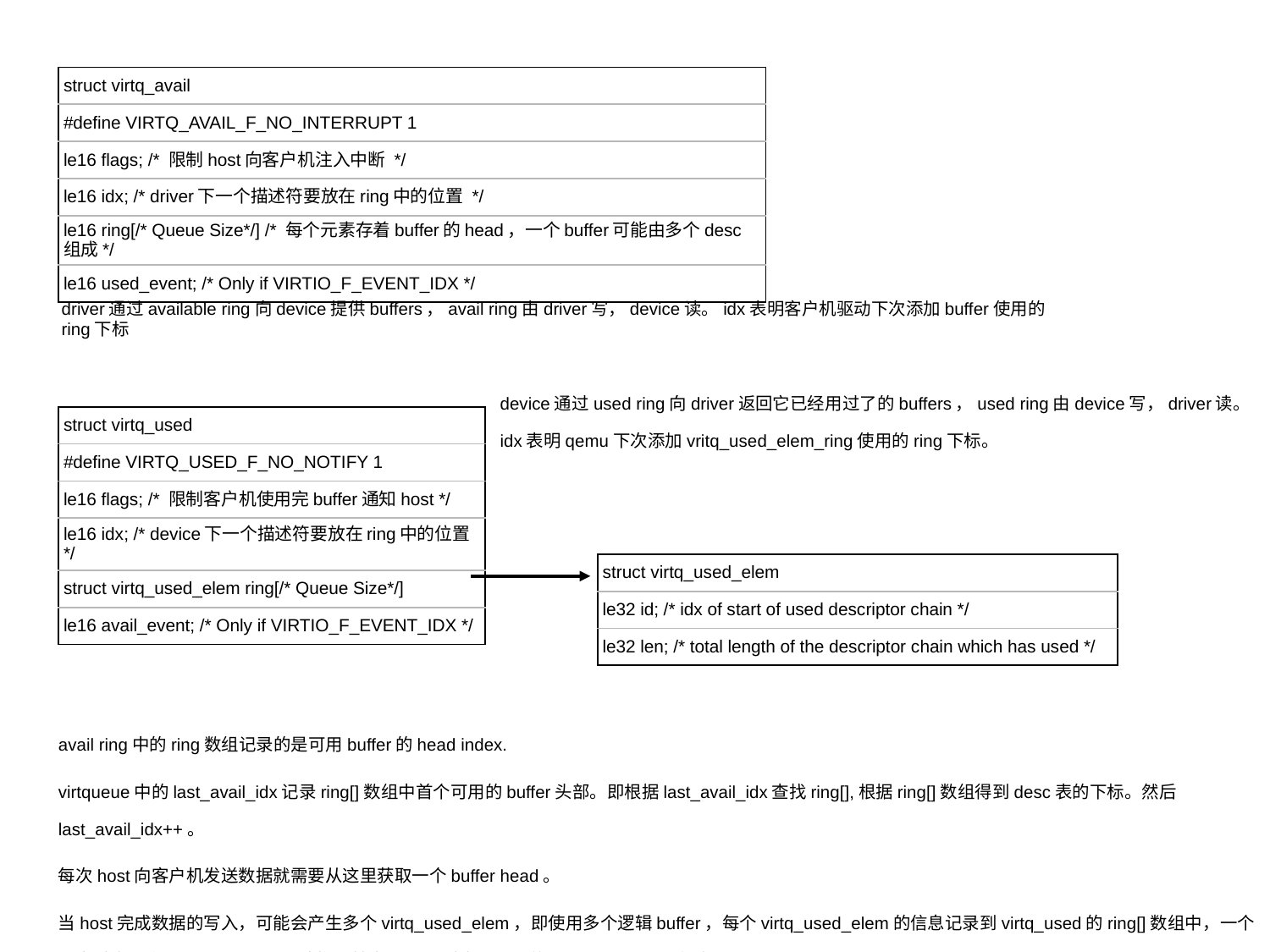

| struct virtq\_avail |
| --- |
| #define VIRTQ\_AVAIL\_F\_NO\_INTERRUPT 1 |
| le16 flags; /\* 限制host向客户机注入中断 \*/ |
| le16 idx; /\* driver下一个描述符要放在ring中的位置 \*/ |
| le16 ring[/\* Queue Size\*/] /\* 每个元素存着buffer的head，一个buffer可能由多个desc组成\*/ |
| le16 used\_event; /\* Only if VIRTIO\_F\_EVENT\_IDX \*/ |
driver通过available ring向device提供buffers，avail ring由driver写，device读。idx表明客户机驱动下次添加buffer使用的ring下标
device通过used ring向driver返回它已经用过了的buffers，used ring由device写，driver读。
idx表明qemu下次添加vritq_used_elem_ring使用的ring下标。
| struct virtq\_used |
| --- |
| #define VIRTQ\_USED\_F\_NO\_NOTIFY 1 |
| le16 flags; /\* 限制客户机使用完buffer通知host \*/ |
| le16 idx; /\* device下一个描述符要放在ring中的位置 \*/ |
| struct virtq\_used\_elem ring[/\* Queue Size\*/] |
| le16 avail\_event; /\* Only if VIRTIO\_F\_EVENT\_IDX \*/ |
| struct virtq\_used\_elem |
| --- |
| le32 id; /\* idx of start of used descriptor chain \*/ |
| le32 len; /\* total length of the descriptor chain which has used \*/ |

avail ring中的ring数组记录的是可用buffer的head index.
virtqueue中的last_avail_idx记录ring[]数组中首个可用的buffer头部。即根据last_avail_idx查找ring[],根据ring[]数组得到desc表的下标。然后last_avail_idx++。
每次host向客户机发送数据就需要从这里获取一个buffer head。
当host完成数据的写入，可能会产生多个virtq_used_elem，即使用多个逻辑buffer，每个virtq_used_elem的信息记录到virtq_used的ring[]数组中，一个元素对应一个virtq_used_elem结构，其中id记录对应buffer的head，len记录长度。